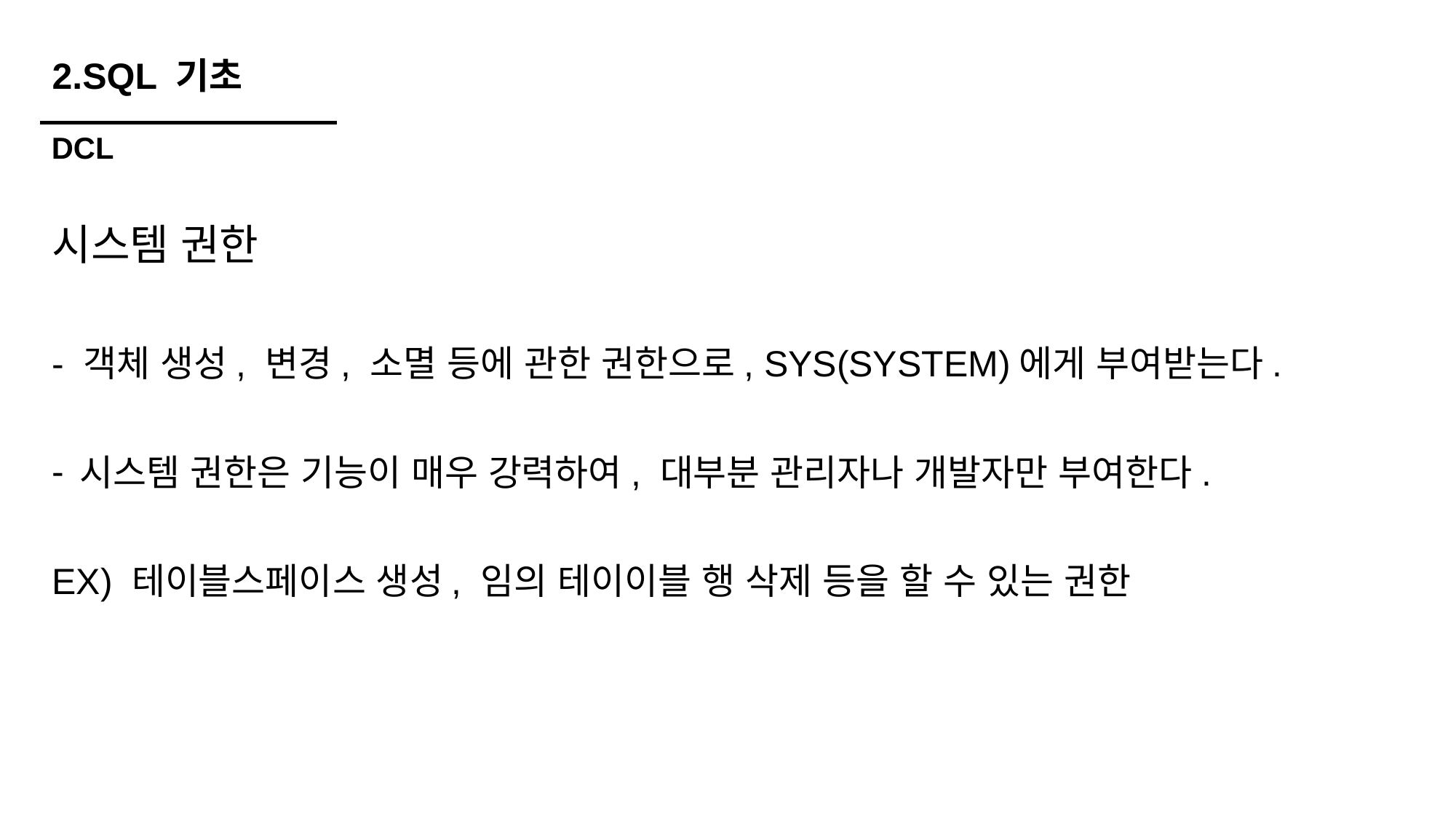

# 2.SQL 기초
DCL
시스템 권한

- 객체 생성, 변경, 소멸 등에 관한 권한으로, SYS(SYSTEM)에게 부여받는다.

시스템 권한은 기능이 매우 강력하여, 대부분 관리자나 개발자만 부여한다.

EX) 테이블스페이스 생성, 임의 테이이블 행 삭제 등을 할 수 있는 권한